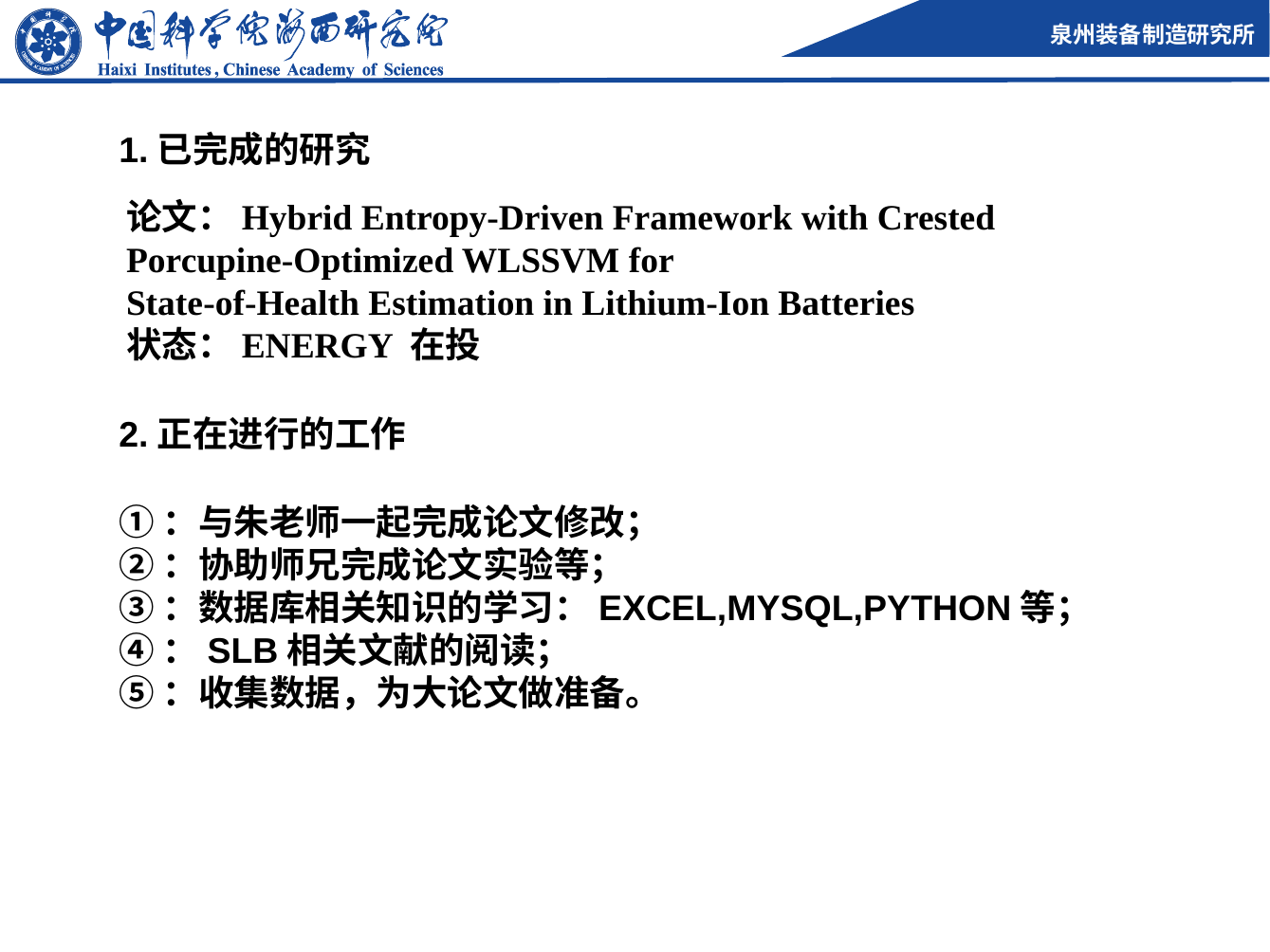

1.已完成的研究
论文：Hybrid Entropy-Driven Framework with Crested Porcupine-Optimized WLSSVM for
State-of-Health Estimation in Lithium-Ion Batteries
状态：ENERGY 在投
2.正在进行的工作
①：与朱老师一起完成论文修改；
②：协助师兄完成论文实验等；
③：数据库相关知识的学习：EXCEL,MYSQL,PYTHON等；
④：SLB相关文献的阅读；
⑤：收集数据，为大论文做准备。